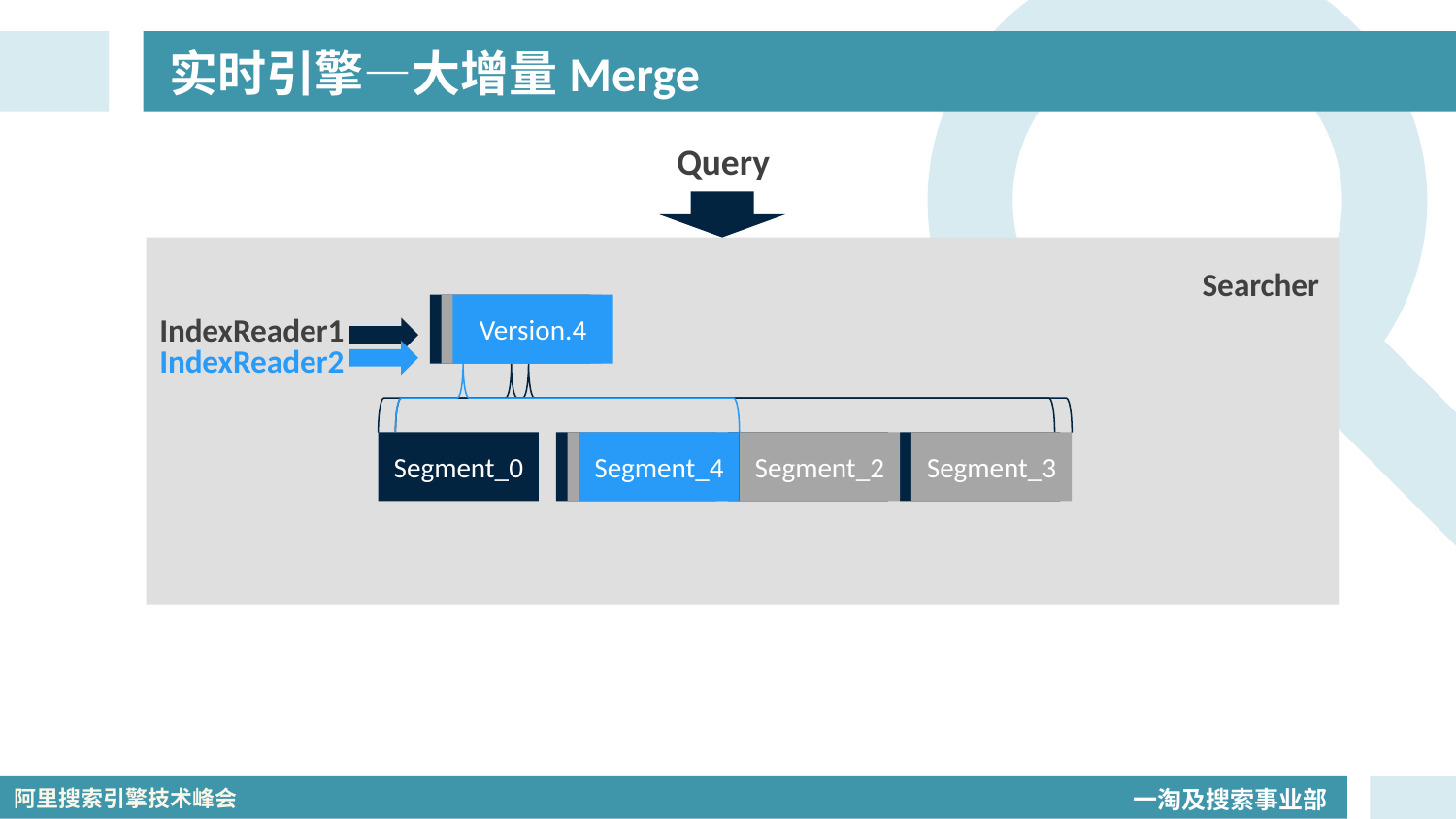

# 实时引擎—大增量Merge
Query

Searcher
IndexReader1

Version.4
Segment_4
IndexReader2

Version.3
Segment_1
Segment_2
Segment_3

Version.3
Segment_1
Segment_2
Segment_3

Segment_0